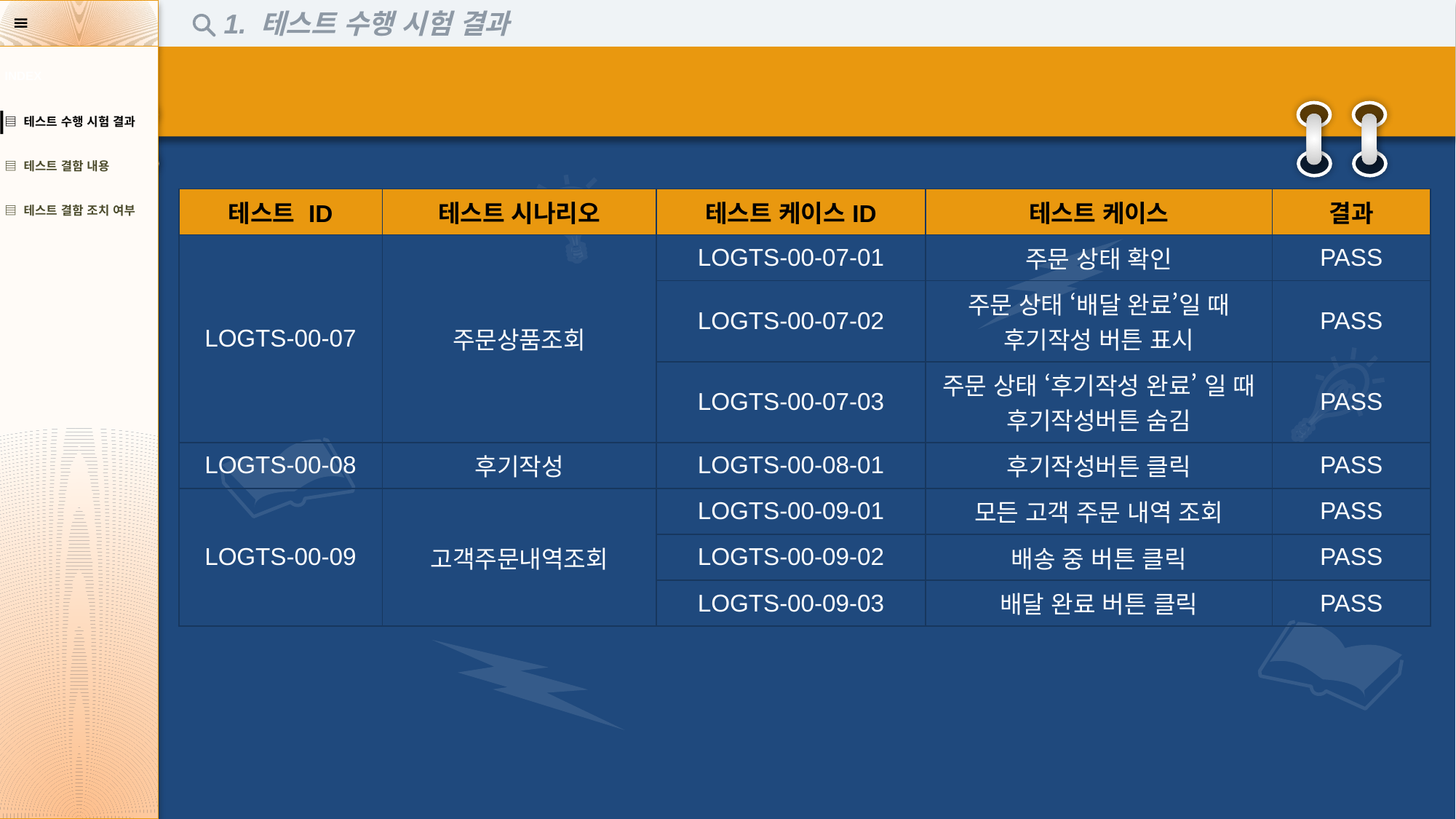

1. 테스트 수행 시험 결과

| INDEX |
| --- |
| ▤ 테스트 수행 시험 결과 |
| ▤ 테스트 결함 내용 |
| ▤ 테스트 결함 조치 여부 |

| 테스트 ID | 테스트 시나리오 | 테스트 케이스ID | 테스트 케이스 | 결과 |
| --- | --- | --- | --- | --- |
| LOGTS-00-07 | 주문상품조회 | LOGTS-00-07-01 | 주문 상태 확인 | PASS |
|  |  | LOGTS-00-07-02 | 주문 상태 ‘배달 완료’일 때 후기작성 버튼 표시 | PASS |
|  |  | LOGTS-00-07-03 | 주문 상태 ‘후기작성 완료’ 일 때 후기작성버튼 숨김 | PASS |
| LOGTS-00-08 | 후기작성 | LOGTS-00-08-01 | 후기작성버튼 클릭 | PASS |
| LOGTS-00-09 | 고객주문내역조회 | LOGTS-00-09-01 | 모든 고객 주문 내역 조회 | PASS |
|  |  | LOGTS-00-09-02 | 배송 중 버튼 클릭 | PASS |
|  |  | LOGTS-00-09-03 | 배달 완료 버튼 클릭 | PASS |